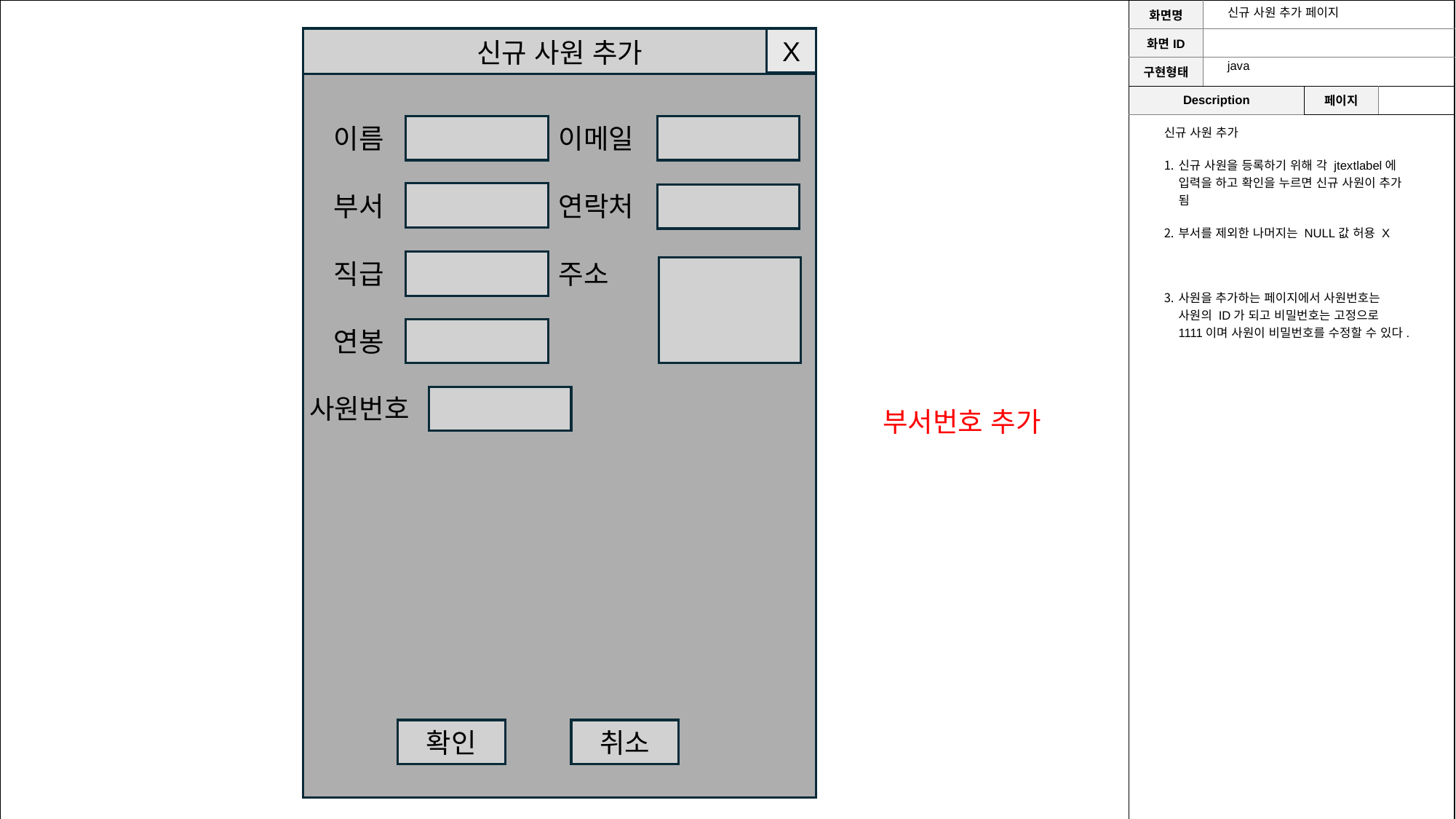

# 신규 사원 추가 페이지
X

신규 사원 추가
java

이름
이메일
신규 사원 추가
신규 사원을 등록하기 위해 각 jtextlabel에 입력을 하고 확인을 누르면 신규 사원이 추가 됨
부서를 제외한 나머지는 NULL값 허용 X

사원을 추가하는 페이지에서 사원번호는 사원의 ID가 되고 비밀번호는 고정으로 1111이며 사원이 비밀번호를 수정할 수 있다.

부서
연락처

직급
주소

연봉
사원번호

부서번호 추가
확인
취소